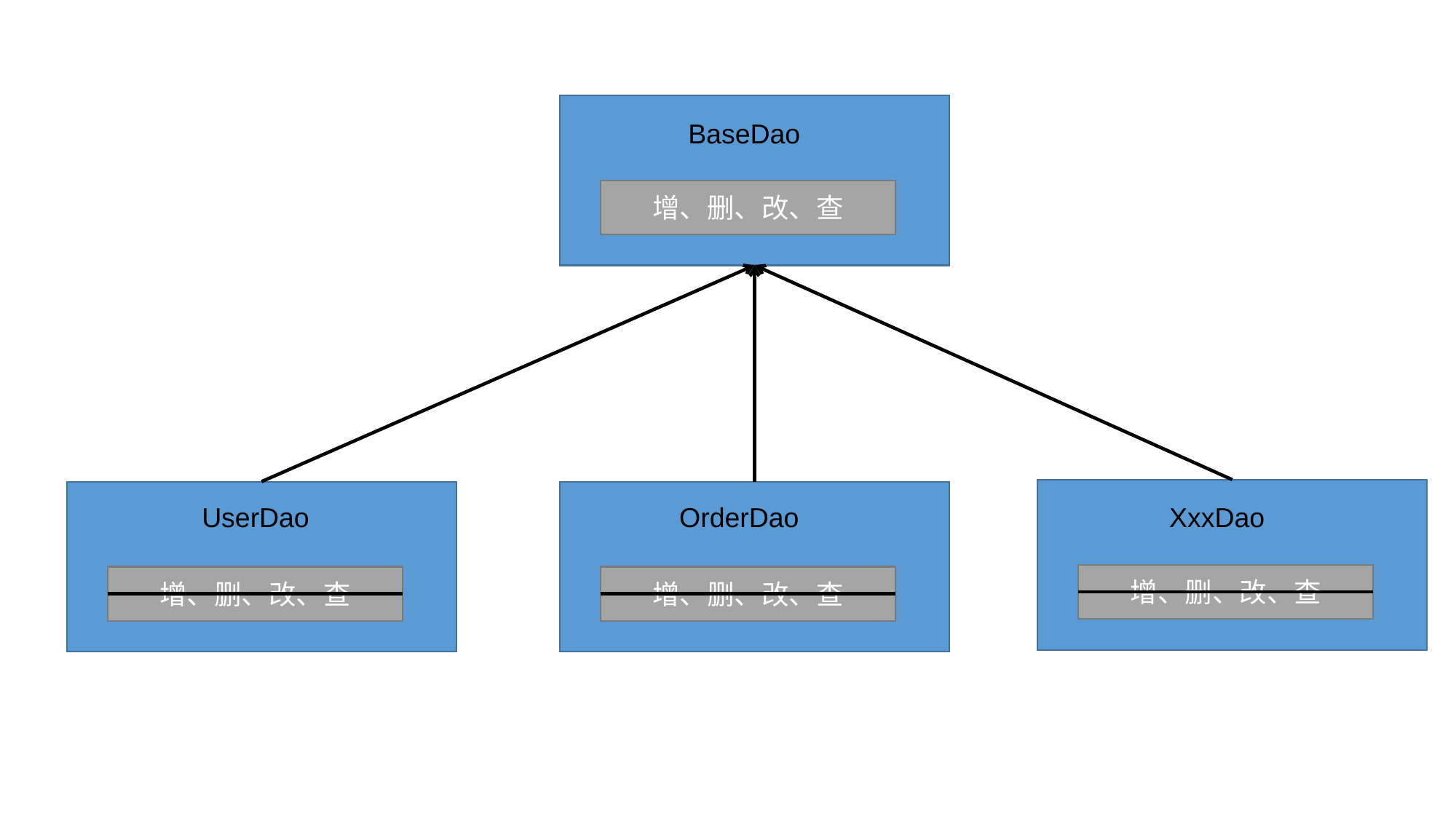

BaseDao
增、删、改、查

UserDao
OrderDao
XxxDao
增、删、改、查
增、删、改、查
增、删、改、查